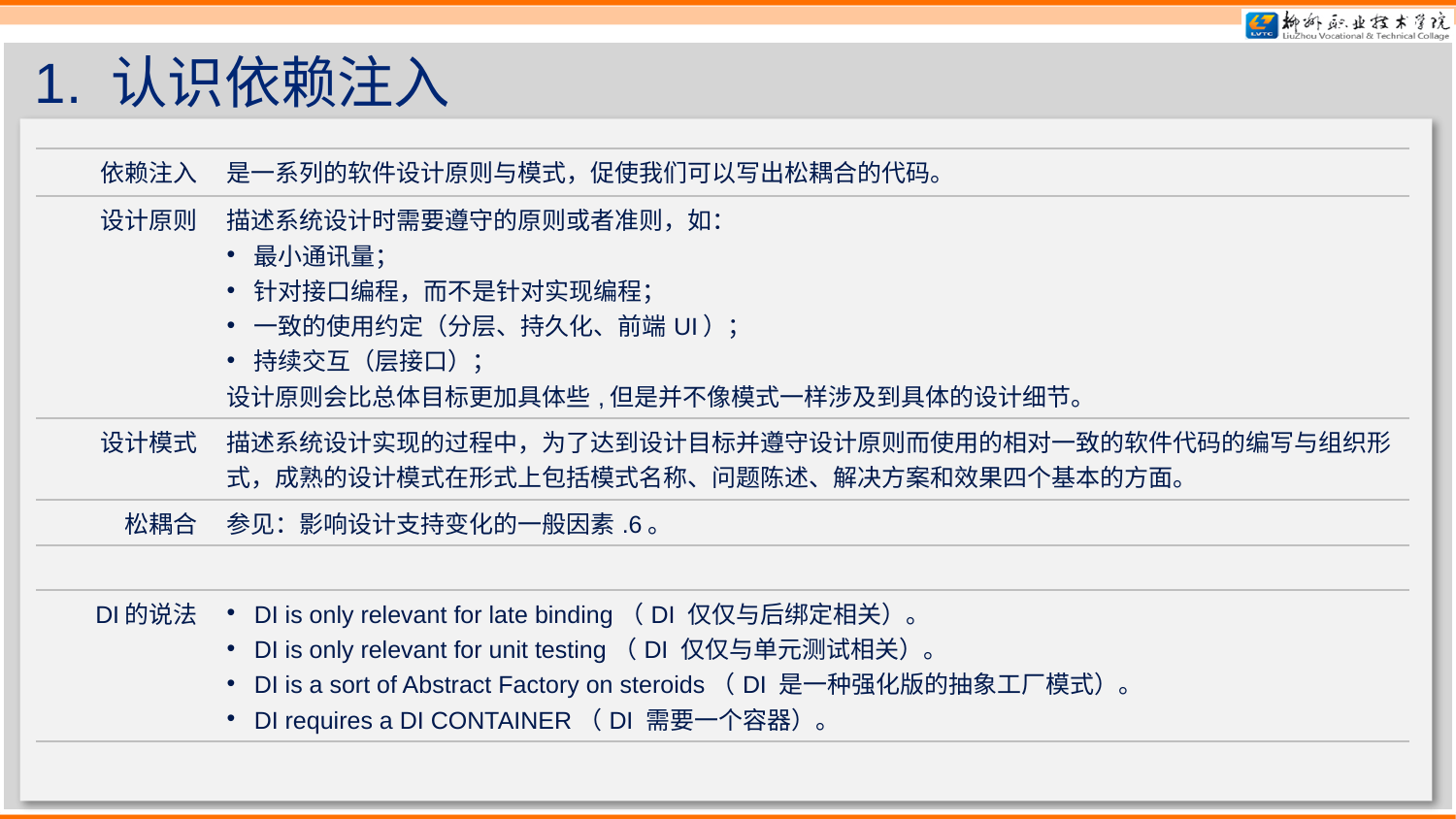

# 1. 认识依赖注入
| 依赖注入 | 是一系列的软件设计原则与模式，促使我们可以写出松耦合的代码。 |
| --- | --- |
| 设计原则 | 描述系统设计时需要遵守的原则或者准则，如： 最小通讯量； 针对接口编程，而不是针对实现编程； 一致的使用约定（分层、持久化、前端UI）； 持续交互（层接口）； 设计原则会比总体目标更加具体些,但是并不像模式一样涉及到具体的设计细节。 |
| 设计模式 | 描述系统设计实现的过程中，为了达到设计目标并遵守设计原则而使用的相对一致的软件代码的编写与组织形式，成熟的设计模式在形式上包括模式名称、问题陈述、解决方案和效果四个基本的方面。 |
| 松耦合 | 参见：影响设计支持变化的一般因素.6。 |
|  |  |
| DI的说法 | DI is only relevant for late binding（DI 仅仅与后绑定相关）。 DI is only relevant for unit testing（DI 仅仅与单元测试相关）。 DI is a sort of Abstract Factory on steroids（DI 是一种强化版的抽象工厂模式）。 DI requires a DI CONTAINER（DI 需要一个容器）。 |